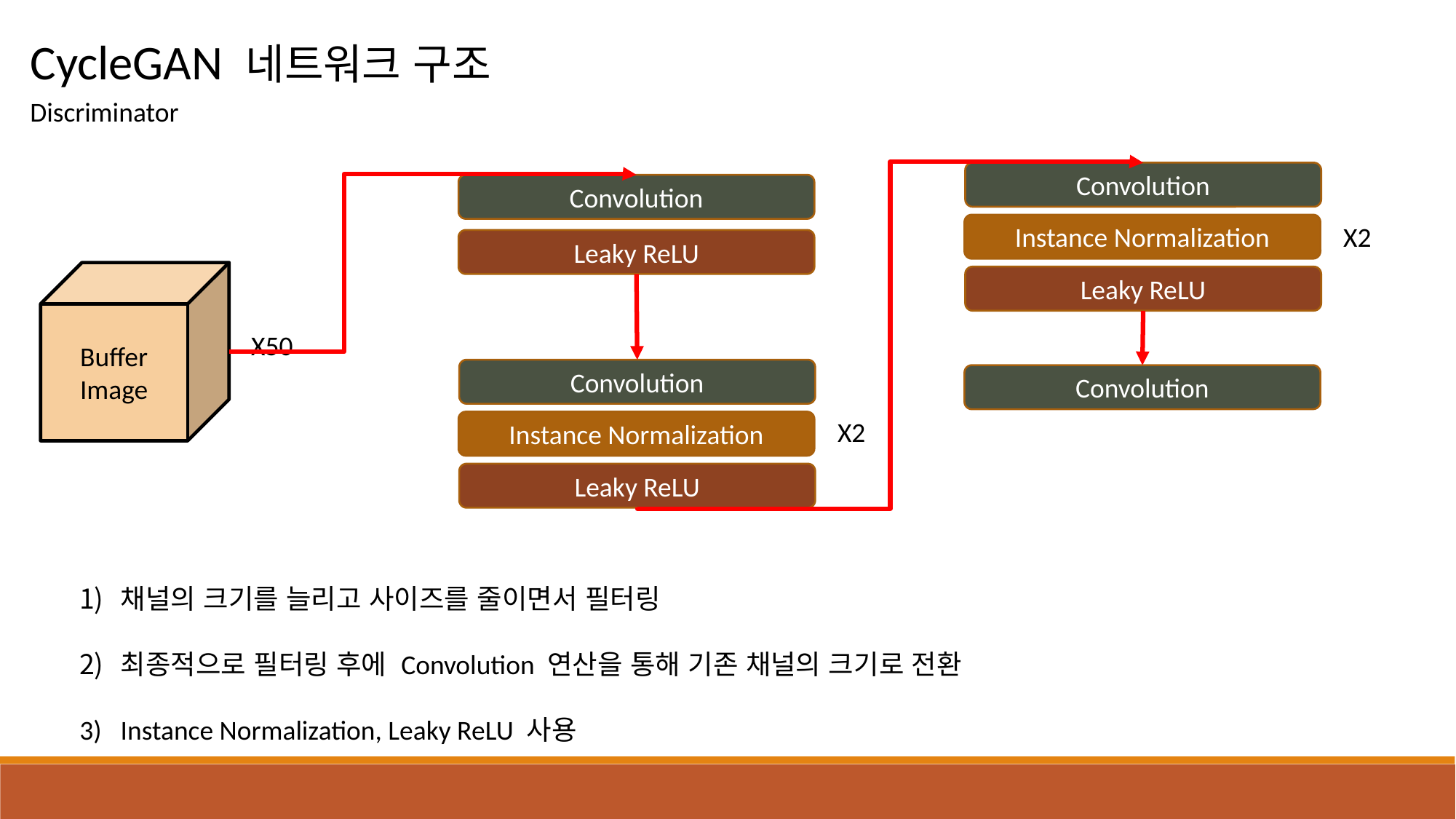

CycleGAN 네트워크 구조
Discriminator
Convolution
Convolution
X2
Instance Normalization
Leaky ReLU
Buffer
Image
Leaky ReLU
X50
Convolution
Convolution
X2
Instance Normalization
Leaky ReLU
채널의 크기를 늘리고 사이즈를 줄이면서 필터링

최종적으로 필터링 후에 Convolution 연산을 통해 기존 채널의 크기로 전환

Instance Normalization, Leaky ReLU 사용